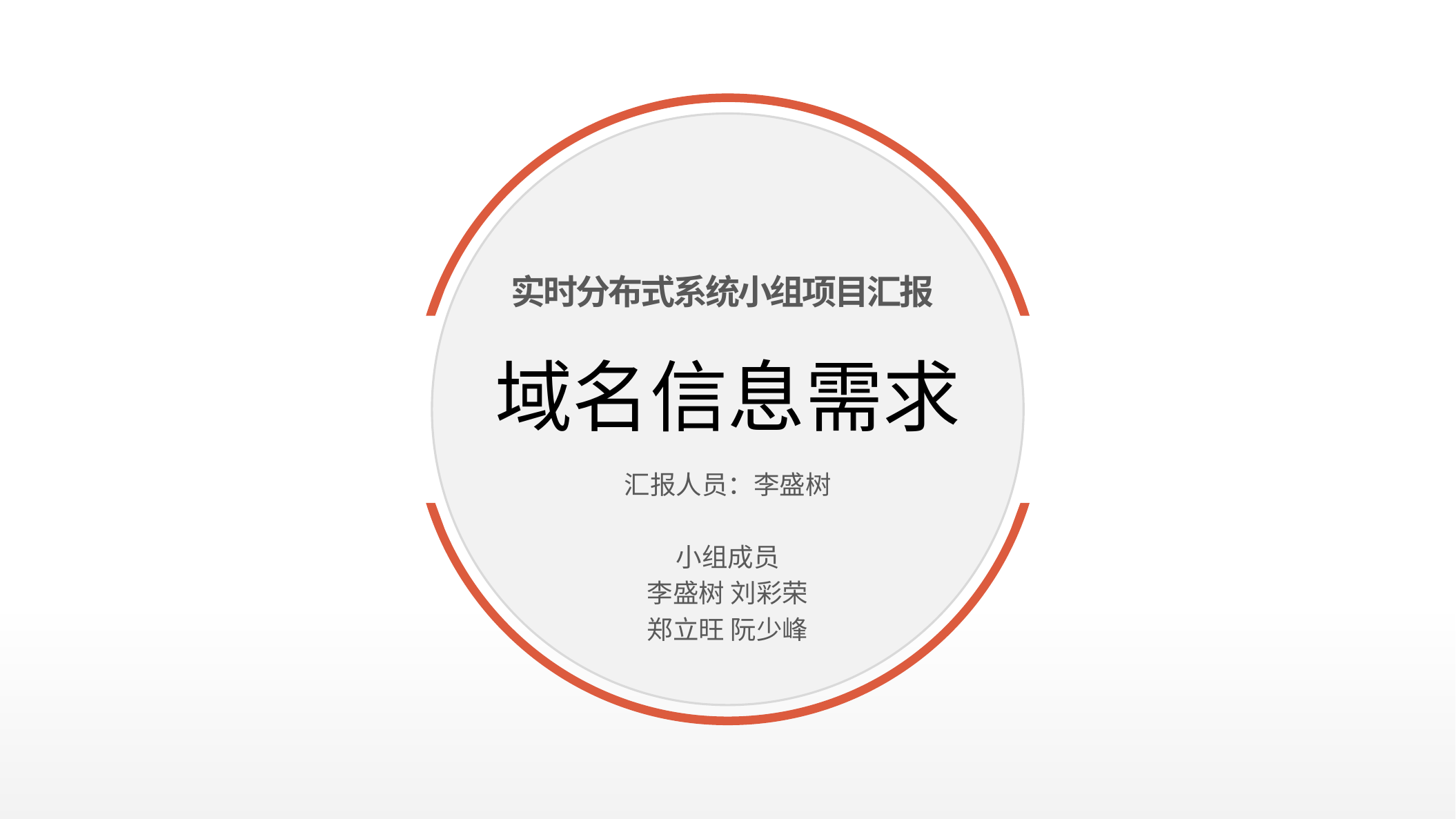

实时分布式系统小组项目汇报
域名信息需求
汇报人员：李盛树

小组成员
李盛树 刘彩荣
郑立旺 阮少峰